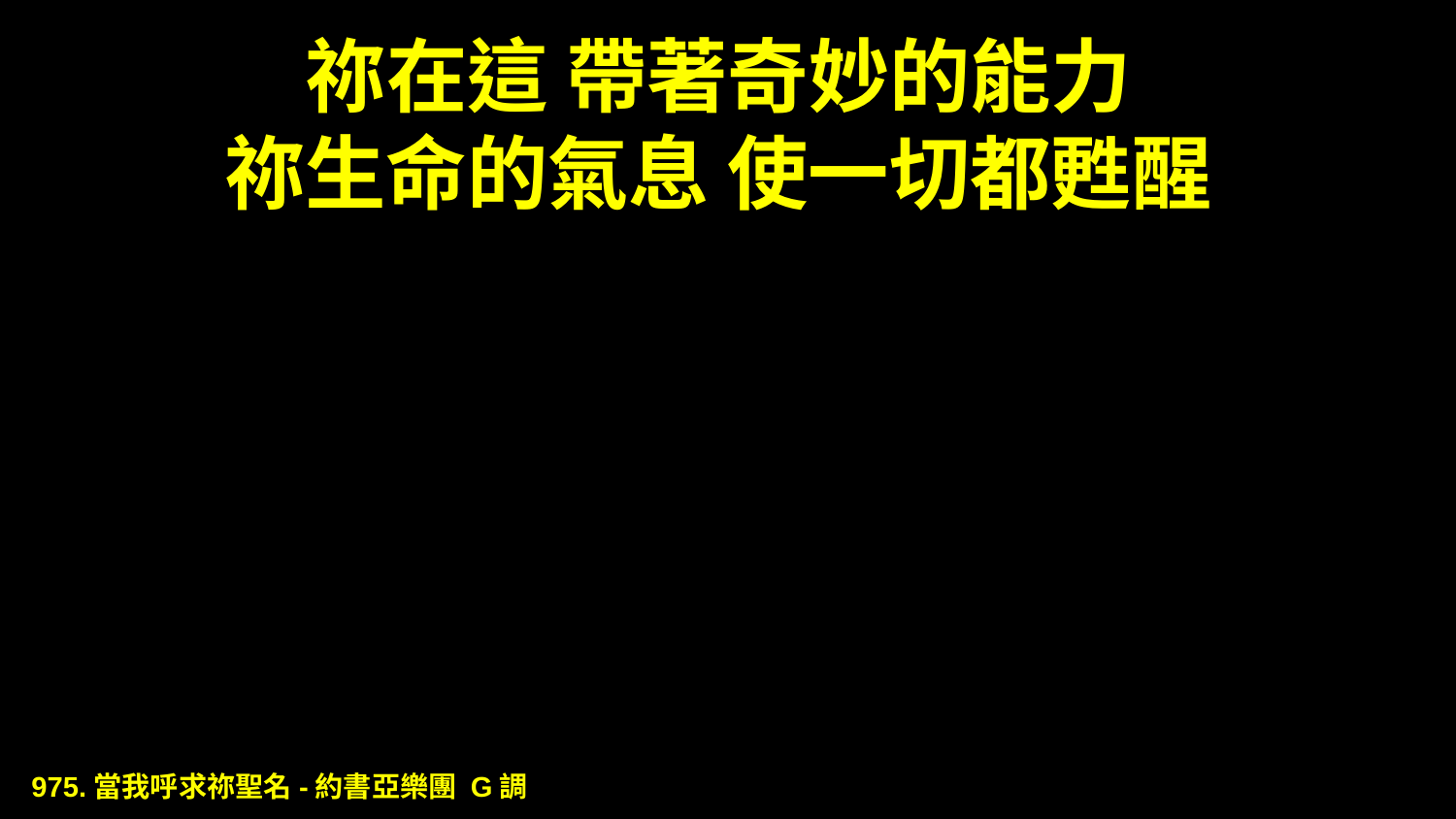

# 祢在這 帶著奇妙的能力 祢生命的氣息 使一切都甦醒
975.當我呼求祢聖名-約書亞樂團 G調